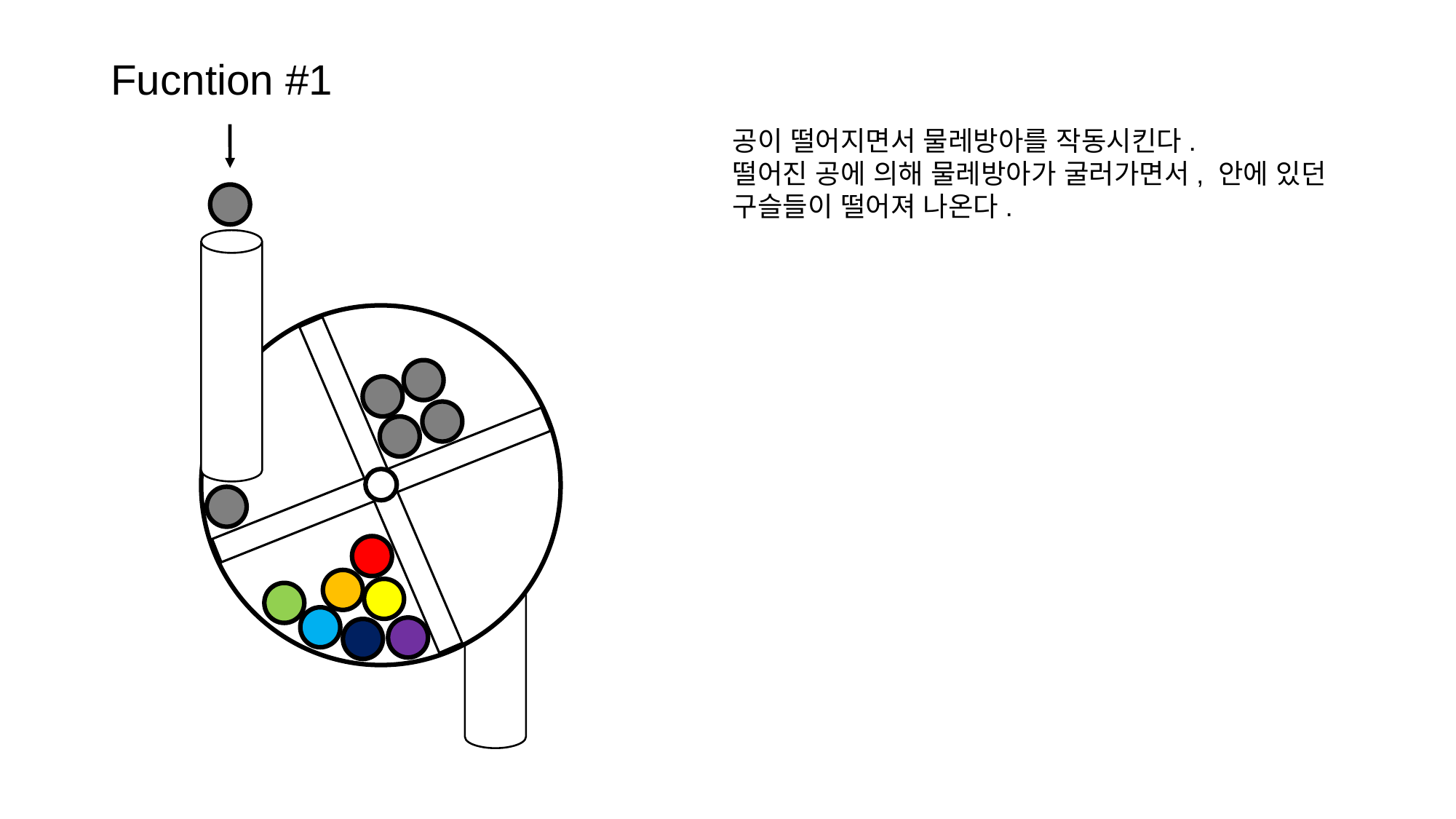

# Fucntion #1
공이 떨어지면서 물레방아를 작동시킨다.
떨어진 공에 의해 물레방아가 굴러가면서, 안에 있던
구슬들이 떨어져 나온다.